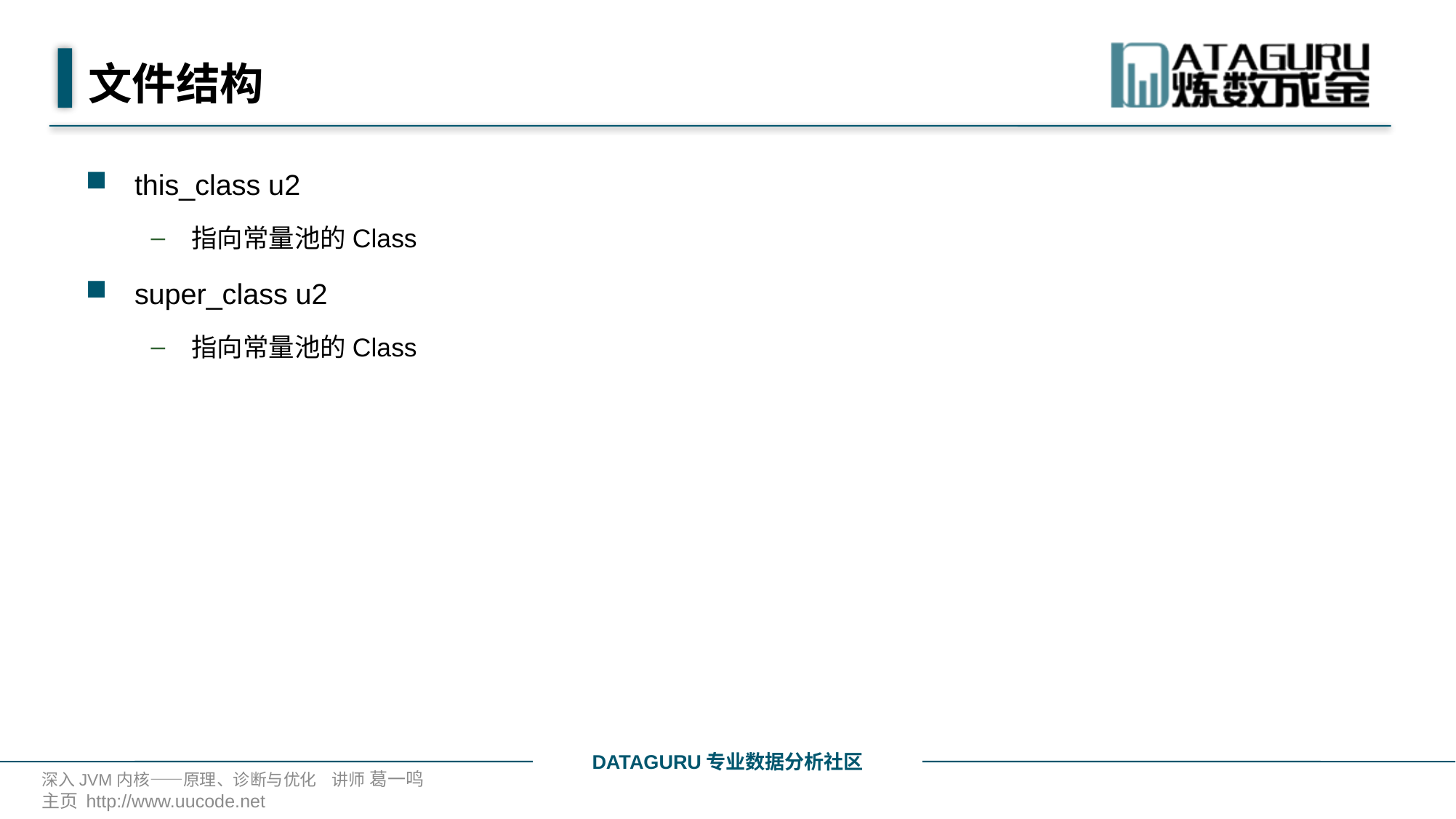

# 文件结构
this_class u2
指向常量池的Class
super_class u2
指向常量池的Class